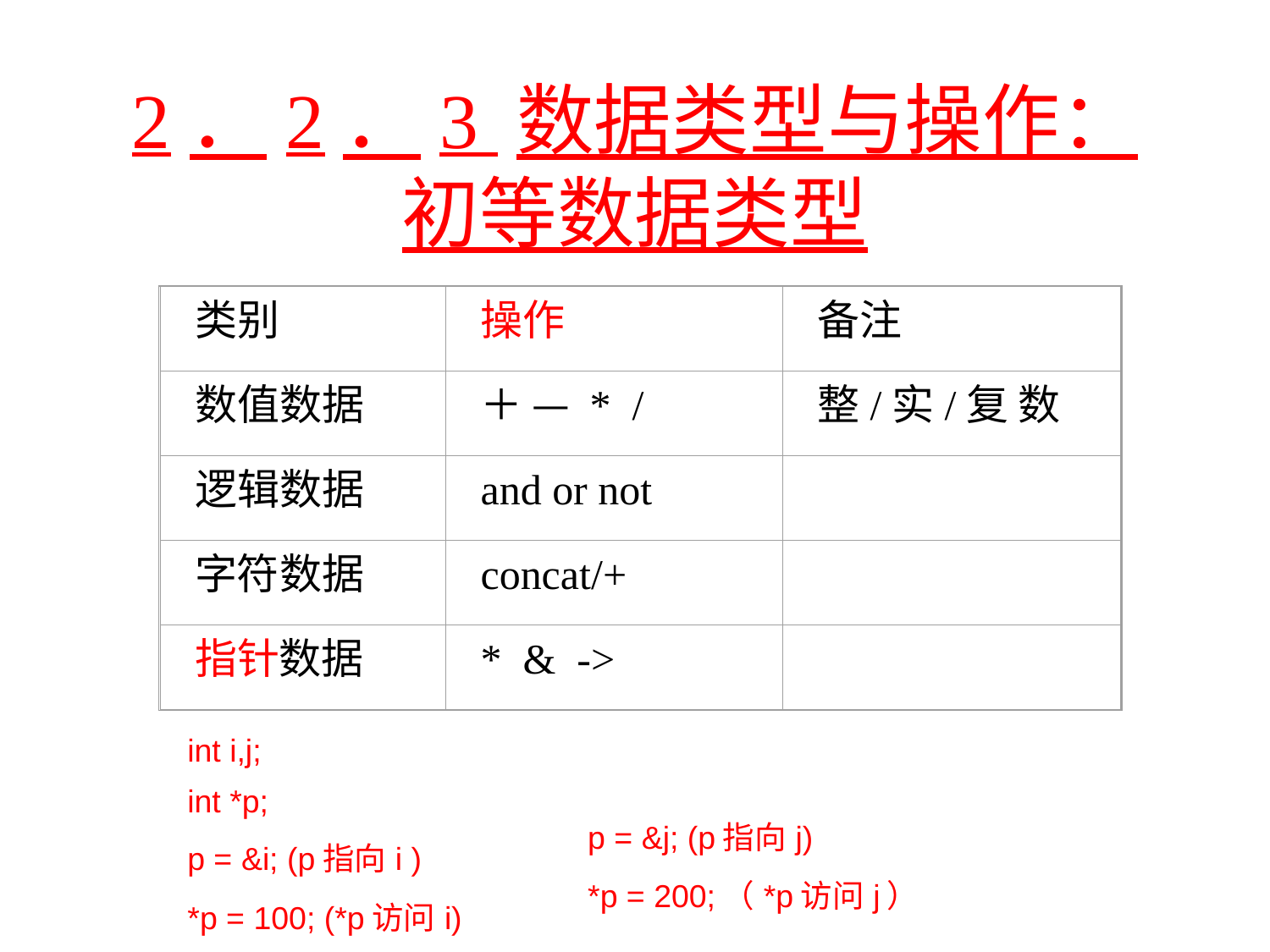

# 2．2．3 数据类型与操作： 初等数据类型

类别

操作

备注

数值数据

＋ — *  /

整/实/复 数

逻辑数据

and or not

字符数据

concat/+

指针数据

*  &  ->

| int i,j; |
| --- |
| int \*p; |
| p = &i; (p指向i ) |
| \*p = 100; (\*p访问i) |
| p = &j; (p指向j) |
| --- |
| \*p = 200;（\*p访问j） |